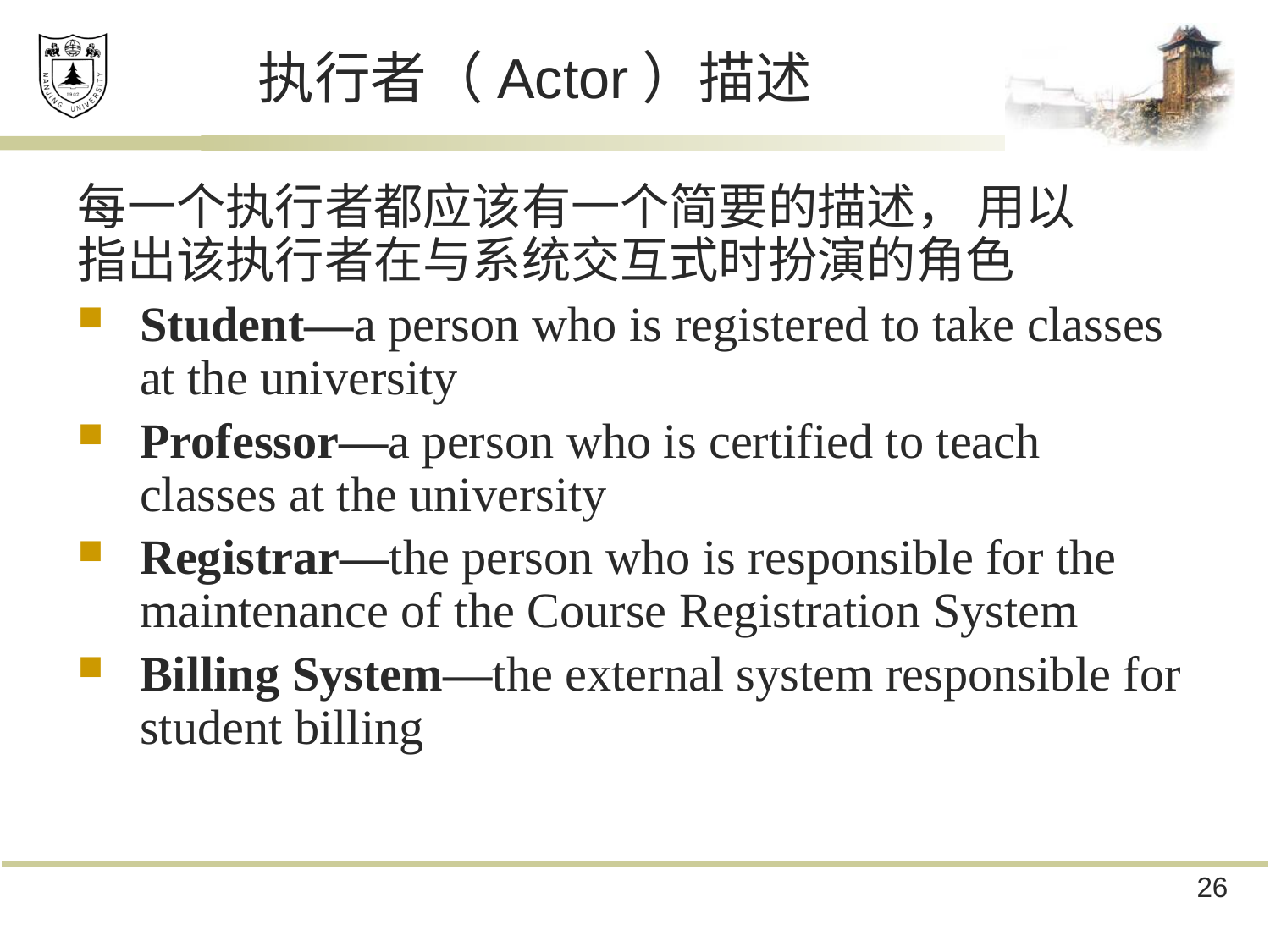

# 执行者（Actor）描述
每一个执行者都应该有一个简要的描述， 用以
指出该执行者在与系统交互式时扮演的角色
Student—a person who is registered to take classes at the university
Professor—a person who is certified to teach classes at the university
Registrar—the person who is responsible for the maintenance of the Course Registration System
Billing System—the external system responsible for student billing

26